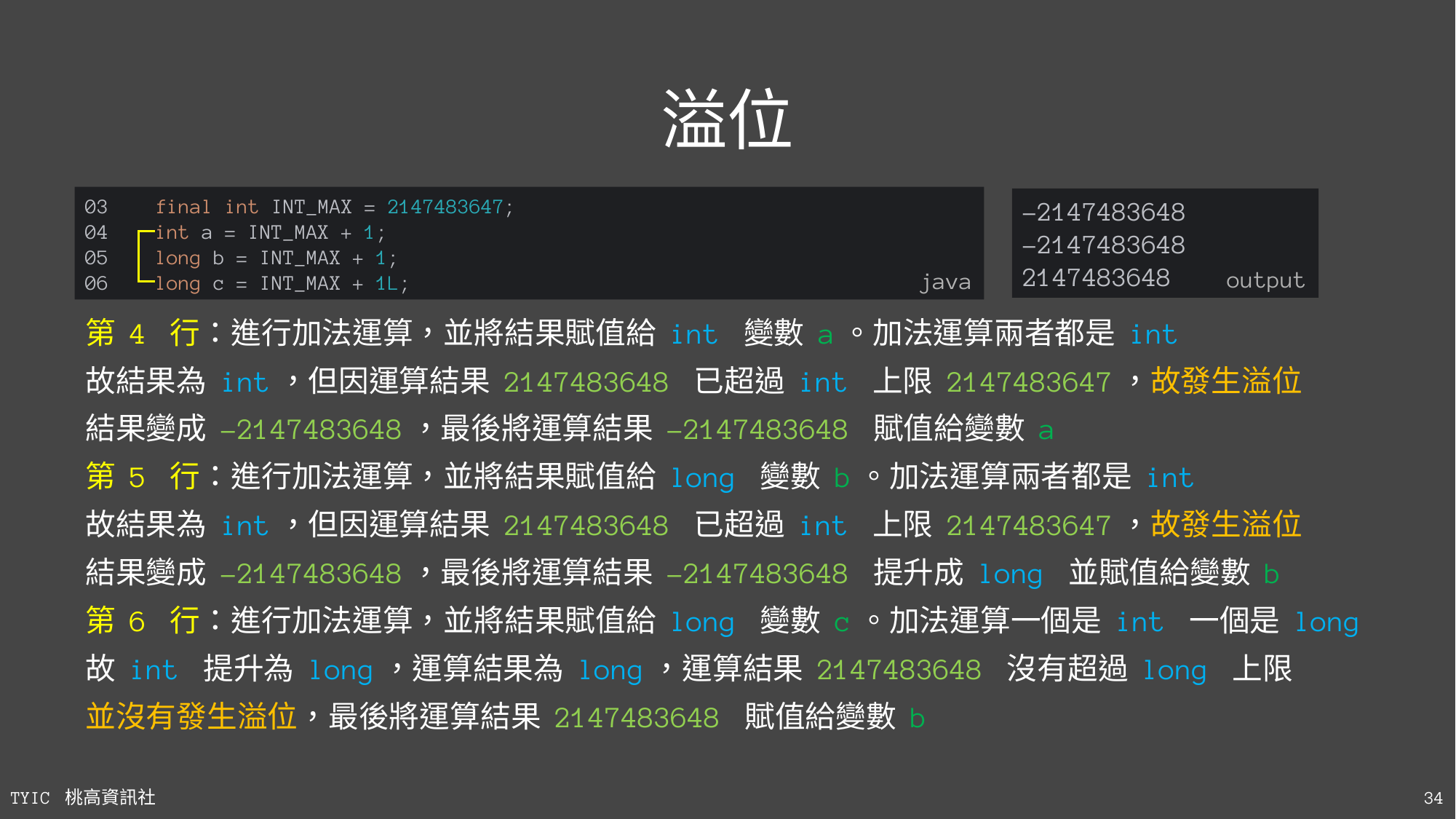

# 溢位
03    final int INT_MAX = 2147483647;
04    int a = INT_MAX + 1;
05    long b = INT_MAX + 1;
06    long c = INT_MAX + 1L;
java
-2147483648
-2147483648
2147483648
output
第 4 行：進行加法運算，並將結果賦值給 int 變數 a。加法運算兩者都是 int
故結果為 int，但因運算結果 2147483648 已超過 int 上限 2147483647，故發生溢位
結果變成 -2147483648，最後將運算結果 -2147483648 賦值給變數 a
第 5 行：進行加法運算，並將結果賦值給 long 變數 b。加法運算兩者都是 int
故結果為 int，但因運算結果 2147483648 已超過 int 上限 2147483647，故發生溢位
結果變成 -2147483648，最後將運算結果 -2147483648 提升成 long 並賦值給變數 b
第 6 行：進行加法運算，並將結果賦值給 long 變數 c。加法運算一個是 int 一個是 long
故 int 提升為 long，運算結果為 long，運算結果 2147483648 沒有超過 long 上限
並沒有發生溢位，最後將運算結果 2147483648 賦值給變數 b